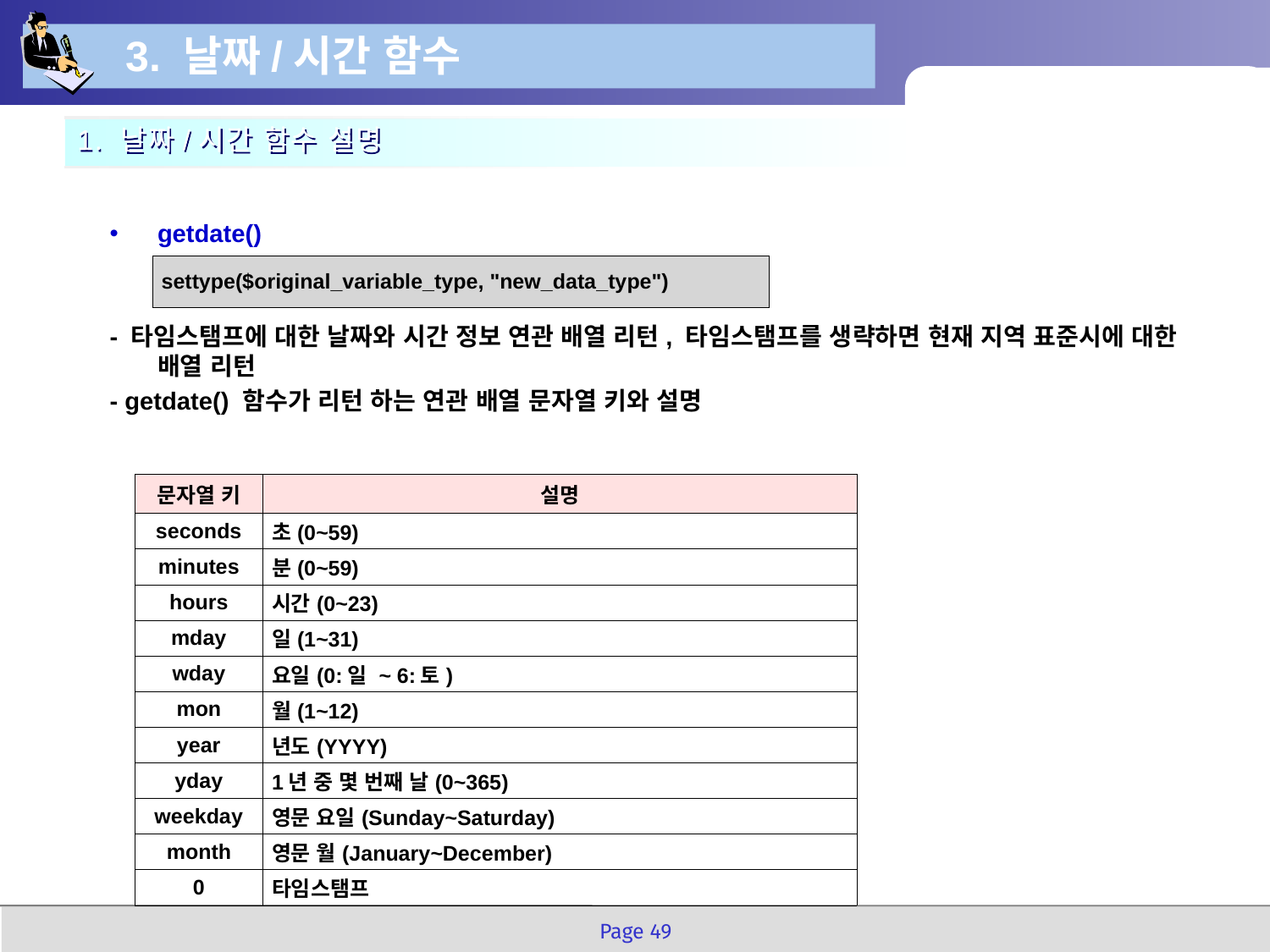

3. 날짜/시간 함수
1. 날짜/시간 함수 설명

getdate()

- 타임스탬프에 대한 날짜와 시간 정보 연관 배열 리턴, 타임스탬프를 생략하면 현재 지역 표준시에 대한 배열 리턴
- getdate() 함수가 리턴 하는 연관 배열 문자열 키와 설명
| settype($original\_variable\_type, "new\_data\_type") |
| --- |
| 문자열 키 | 설명 |
| --- | --- |
| seconds | 초(0~59) |
| minutes | 분(0~59) |
| hours | 시간(0~23) |
| mday | 일(1~31) |
| wday | 요일(0:일 ~ 6:토) |
| mon | 월(1~12) |
| year | 년도(YYYY) |
| yday | 1년 중 몇 번째 날(0~365) |
| weekday | 영문 요일(Sunday~Saturday) |
| month | 영문 월(January~December) |
| 0 | 타임스탬프 |
Page 49